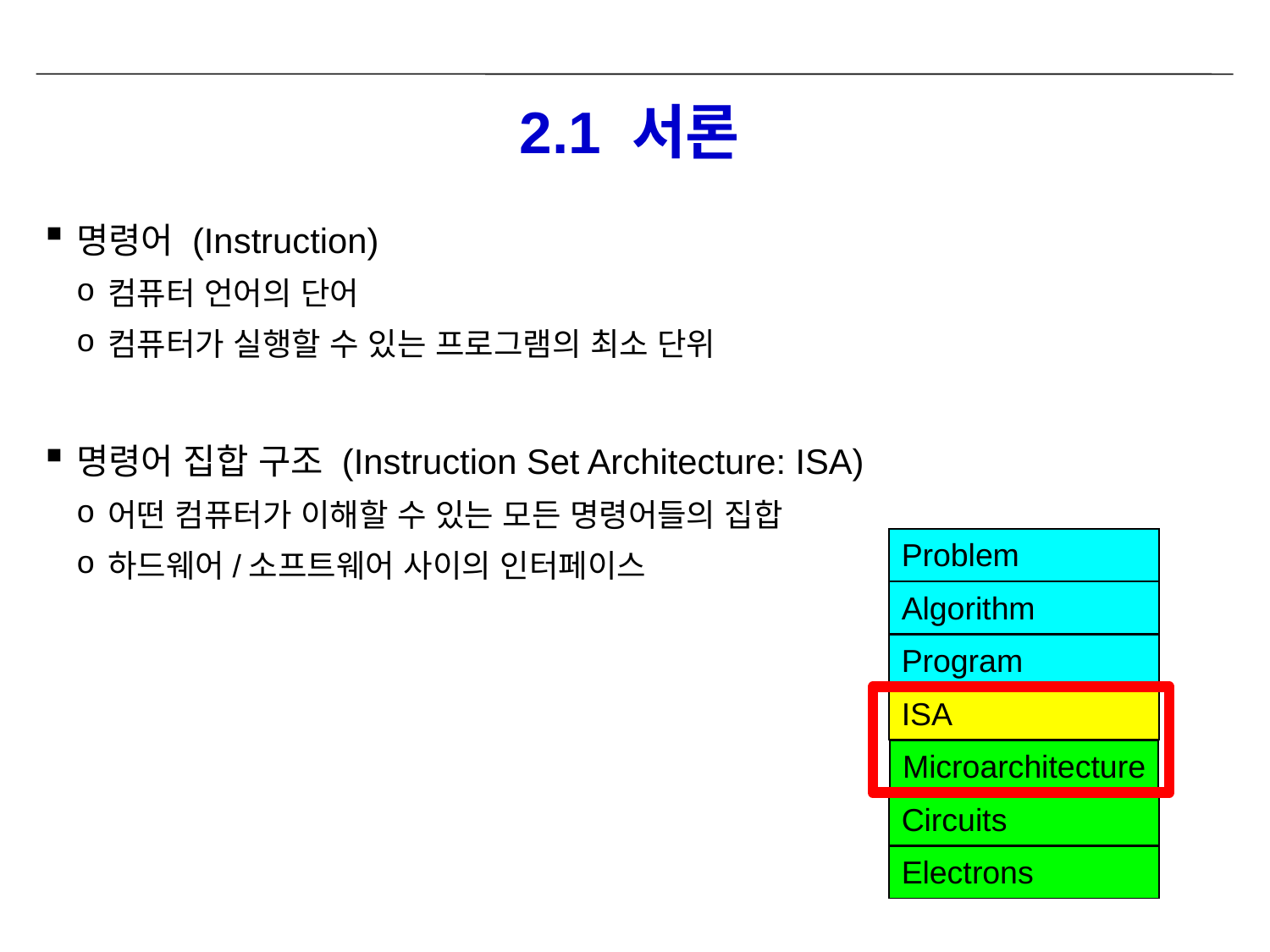

# 2.1 서론
명령어 (Instruction)
컴퓨터 언어의 단어
컴퓨터가 실행할 수 있는 프로그램의 최소 단위

명령어 집합 구조 (Instruction Set Architecture: ISA)
어떤 컴퓨터가 이해할 수 있는 모든 명령어들의 집합
하드웨어/소프트웨어 사이의 인터페이스
Problem
Algorithm
Program

ISA
Microarchitecture
Circuits
Electrons